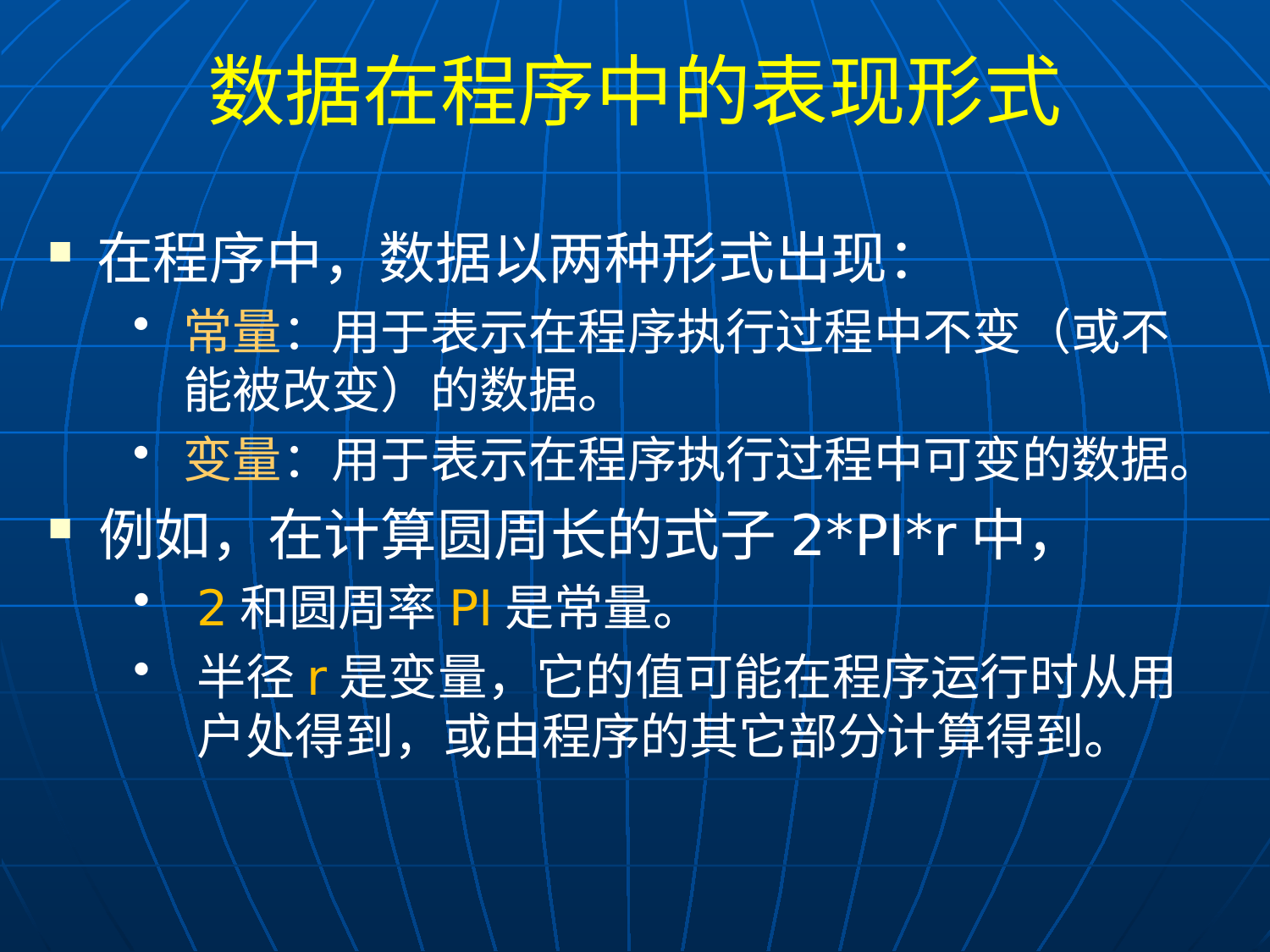

# 数据在程序中的表现形式
在程序中，数据以两种形式出现：
常量：用于表示在程序执行过程中不变（或不能被改变）的数据。
变量：用于表示在程序执行过程中可变的数据。
例如，在计算圆周长的式子2*PI*r中，
2和圆周率PI是常量。
半径r是变量，它的值可能在程序运行时从用户处得到，或由程序的其它部分计算得到。